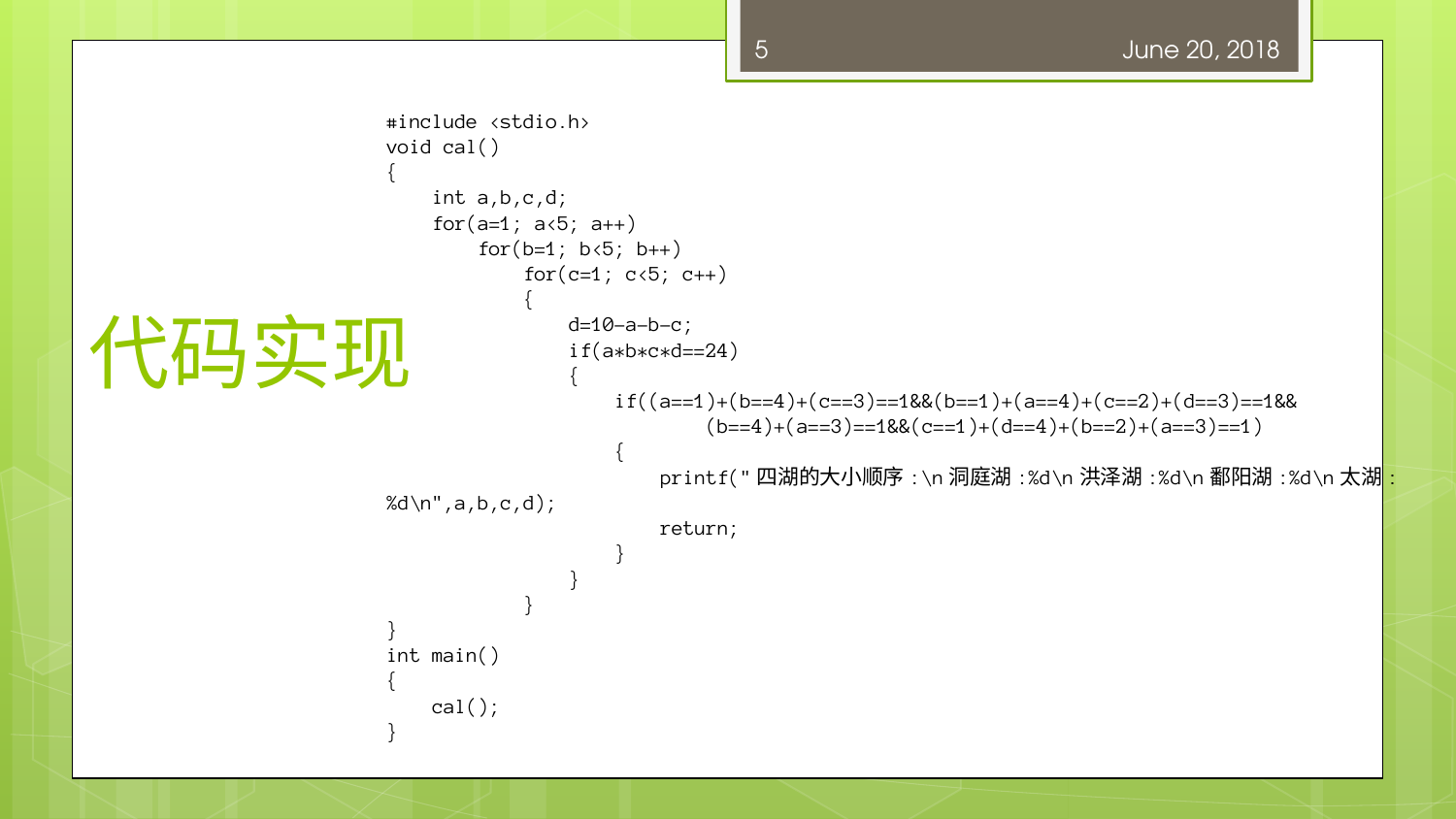

5
June 20, 2018
#include <stdio.h>
void cal()
{
    int a,b,c,d;
    for(a=1; a<5; a++)
        for(b=1; b<5; b++)
            for(c=1; c<5; c++)
            {
                d=10-a-b-c;
                if(a*b*c*d==24)
                {
                    if((a==1)+(b==4)+(c==3)==1&&(b==1)+(a==4)+(c==2)+(d==3)==1&&
                            (b==4)+(a==3)==1&&(c==1)+(d==4)+(b==2)+(a==3)==1)
                    {
                        printf("四湖的大小顺序:\n洞庭湖:%d\n洪泽湖:%d\n鄱阳湖:%d\n太湖:%d\n",a,b,c,d);
                        return;
                    }
                }
            }
}
int main()
{
    cal();
}

# 代码实现